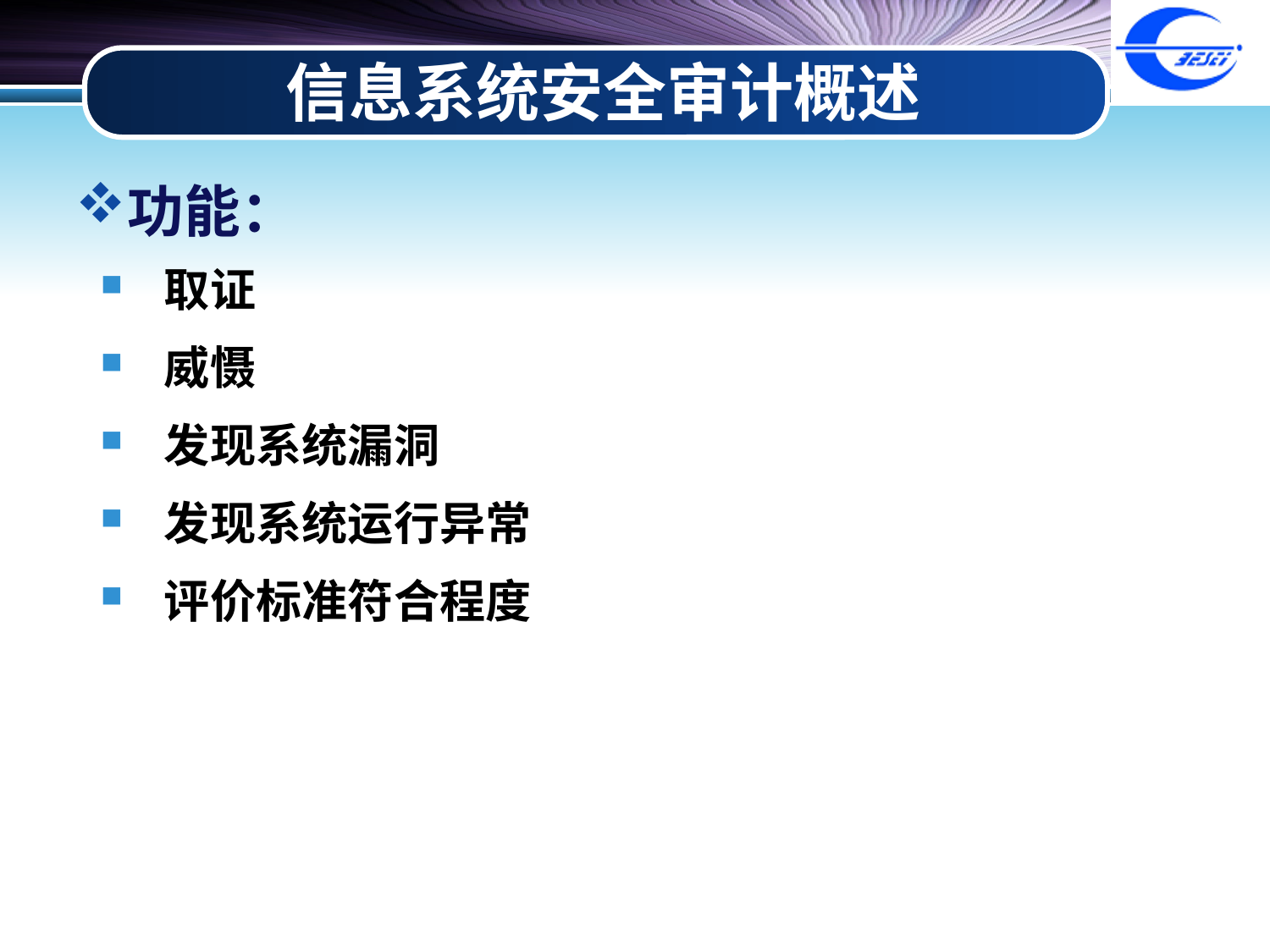

# 信息系统安全审计概述
功能：
取证
威慑
发现系统漏洞
发现系统运行异常
评价标准符合程度